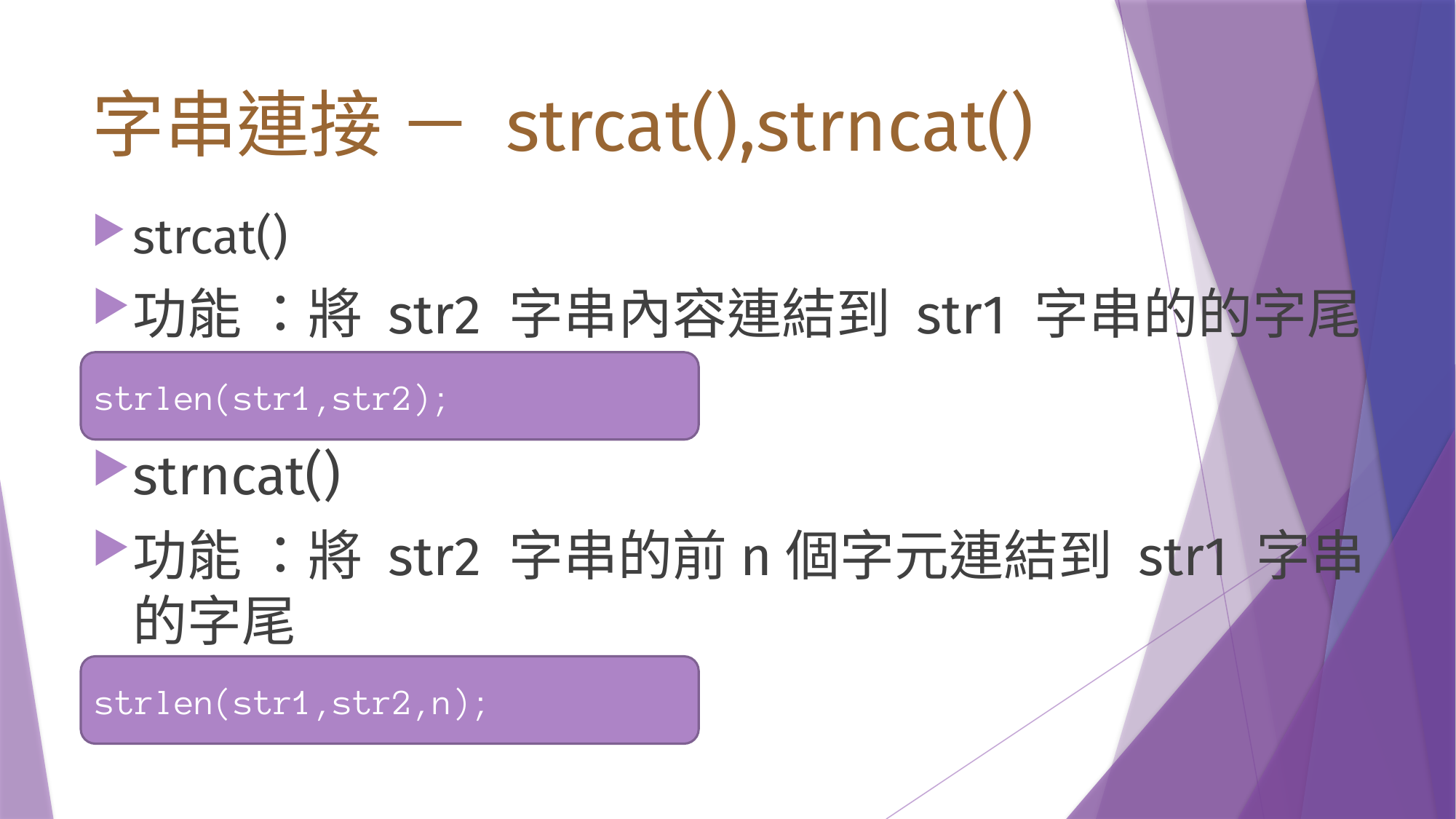

# 字串連接 － strcat(),strncat()
strcat()
功能 ：將 str2 字串內容連結到 str1 字串的的字尾

strncat()
功能 ：將 str2 字串的前n個字元連結到 str1 字串的字尾
strlen(str1,str2);
strlen(str1,str2,n);